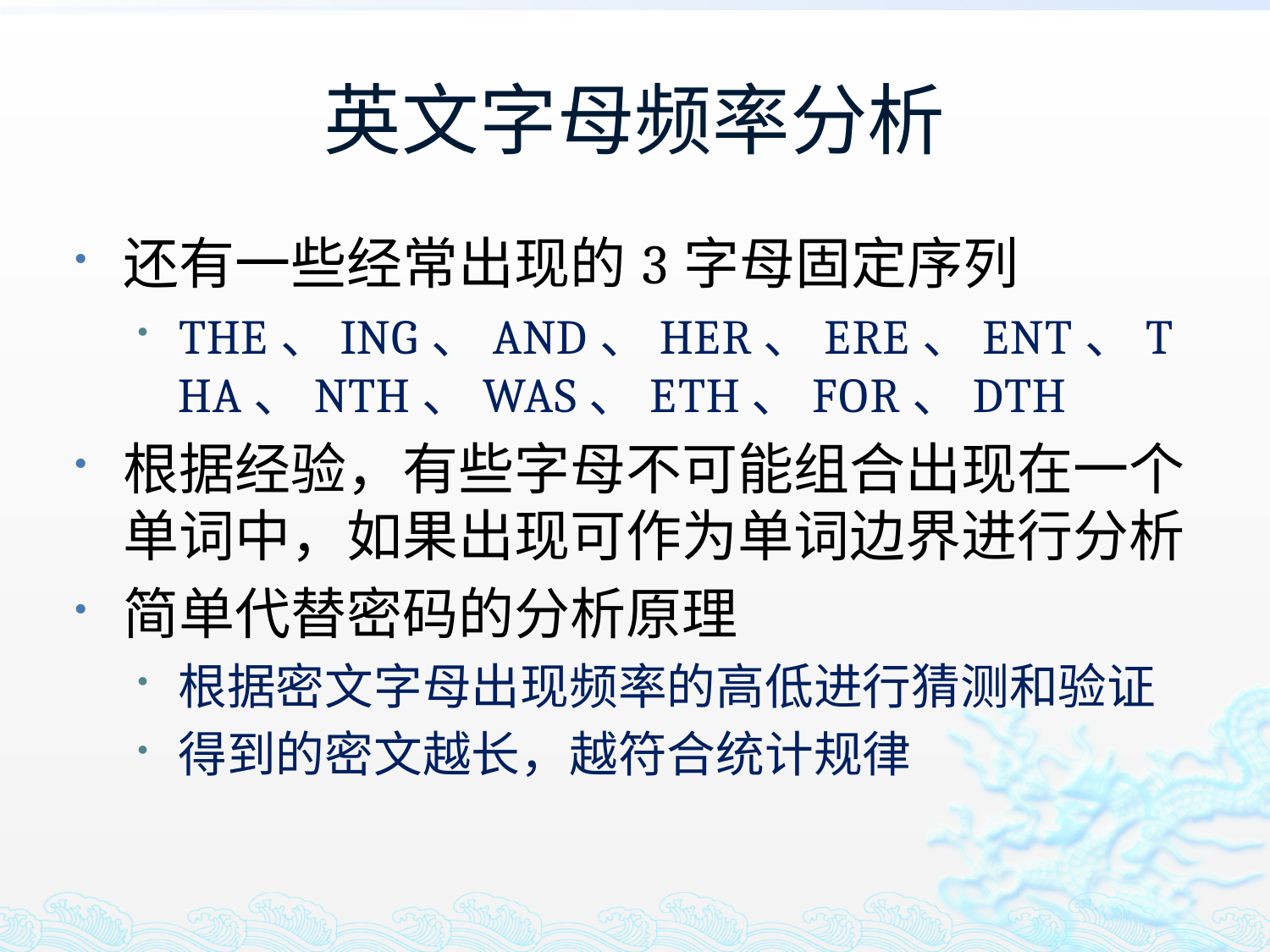

# 英文字母频率分析
还有一些经常出现的3字母固定序列
THE、ING、AND、HER、ERE、ENT、THA、NTH、WAS、ETH、FOR、DTH
根据经验，有些字母不可能组合出现在一个单词中，如果出现可作为单词边界进行分析
简单代替密码的分析原理
根据密文字母出现频率的高低进行猜测和验证
得到的密文越长，越符合统计规律